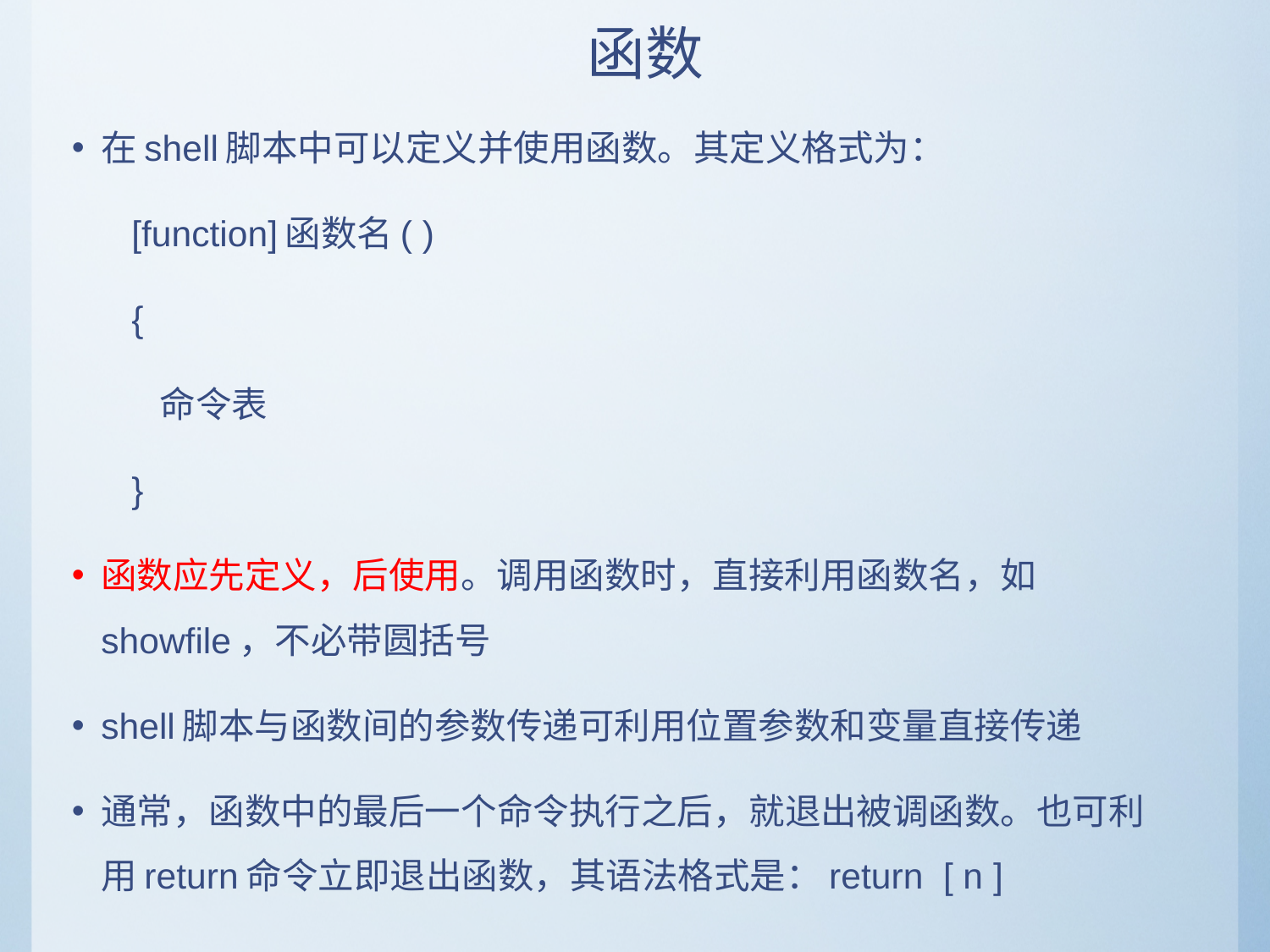

# 函数
在shell脚本中可以定义并使用函数。其定义格式为：
      [function]函数名( )
      {
          命令表
      }
函数应先定义，后使用。调用函数时，直接利用函数名，如showfile，不必带圆括号
shell脚本与函数间的参数传递可利用位置参数和变量直接传递
通常，函数中的最后一个命令执行之后，就退出被调函数。也可利用return命令立即退出函数，其语法格式是：return  [ n ]